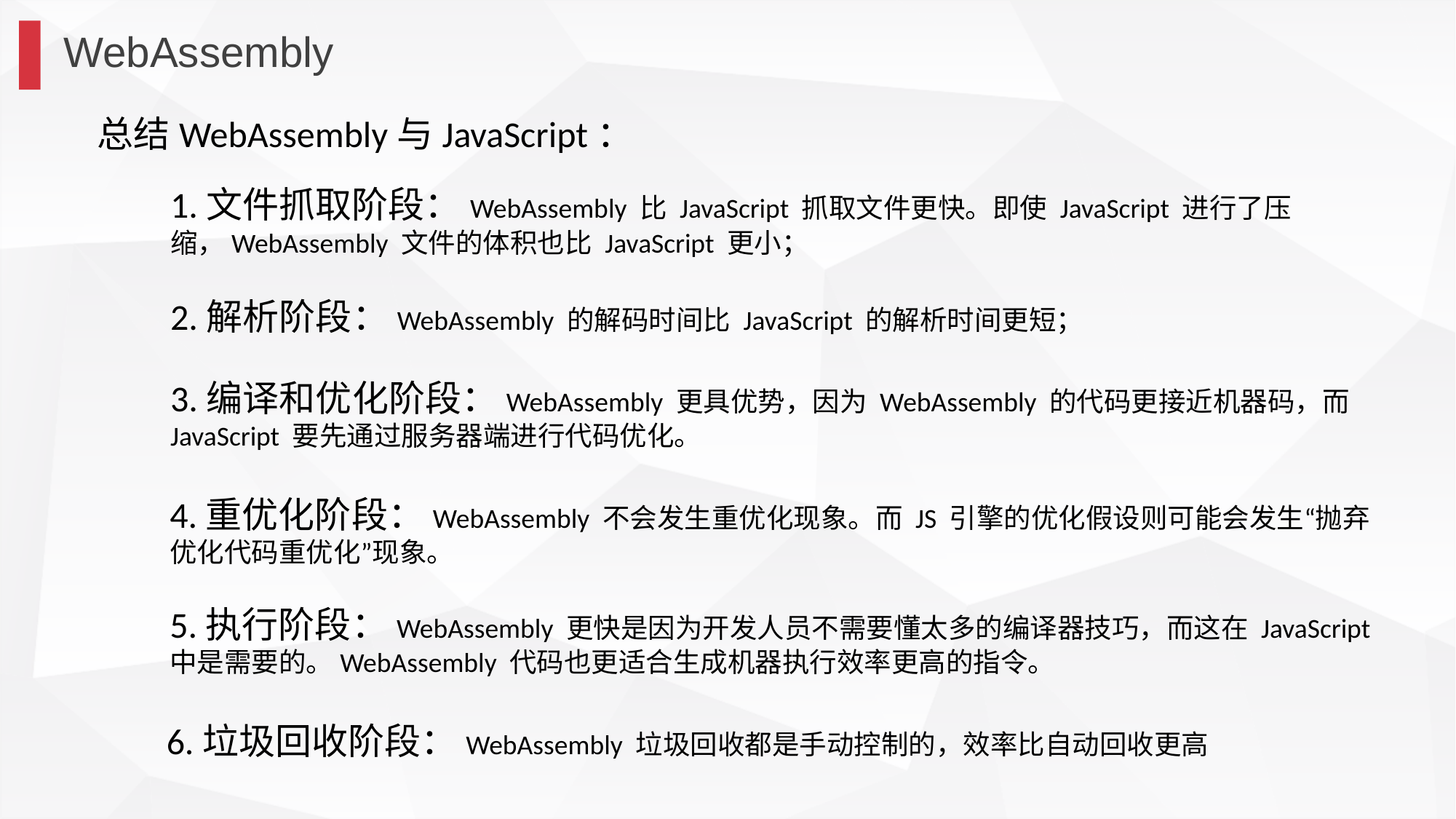

WebAssembly

总结WebAssembly与JavaScript：
1.文件抓取阶段：WebAssembly 比 JavaScript 抓取文件更快。即使 JavaScript 进行了压缩，WebAssembly 文件的体积也比 JavaScript 更小；
2.解析阶段：WebAssembly 的解码时间比 JavaScript 的解析时间更短；
3.编译和优化阶段：WebAssembly 更具优势，因为 WebAssembly 的代码更接近机器码，而 JavaScript 要先通过服务器端进行代码优化。
4.重优化阶段：WebAssembly 不会发生重优化现象。而 JS 引擎的优化假设则可能会发生“抛弃优化代码重优化”现象。
5.执行阶段：WebAssembly 更快是因为开发人员不需要懂太多的编译器技巧，而这在 JavaScript 中是需要的。WebAssembly 代码也更适合生成机器执行效率更高的指令。
6.垃圾回收阶段：WebAssembly 垃圾回收都是手动控制的，效率比自动回收更高